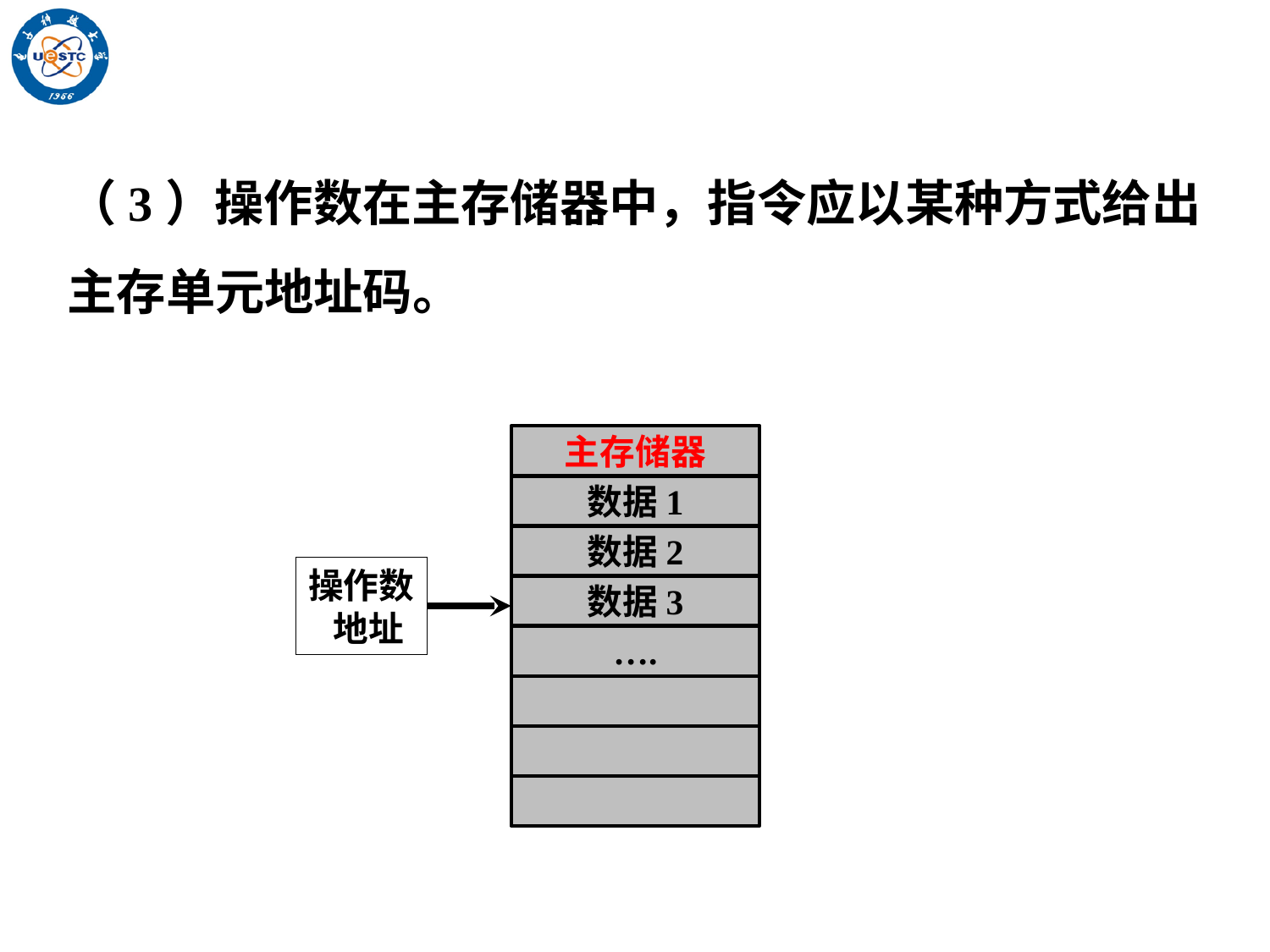

（3）操作数在主存储器中，指令应以某种方式给出主存单元地址码。
主存储器

数据1

数据2

数据3

….

操作数
  地址